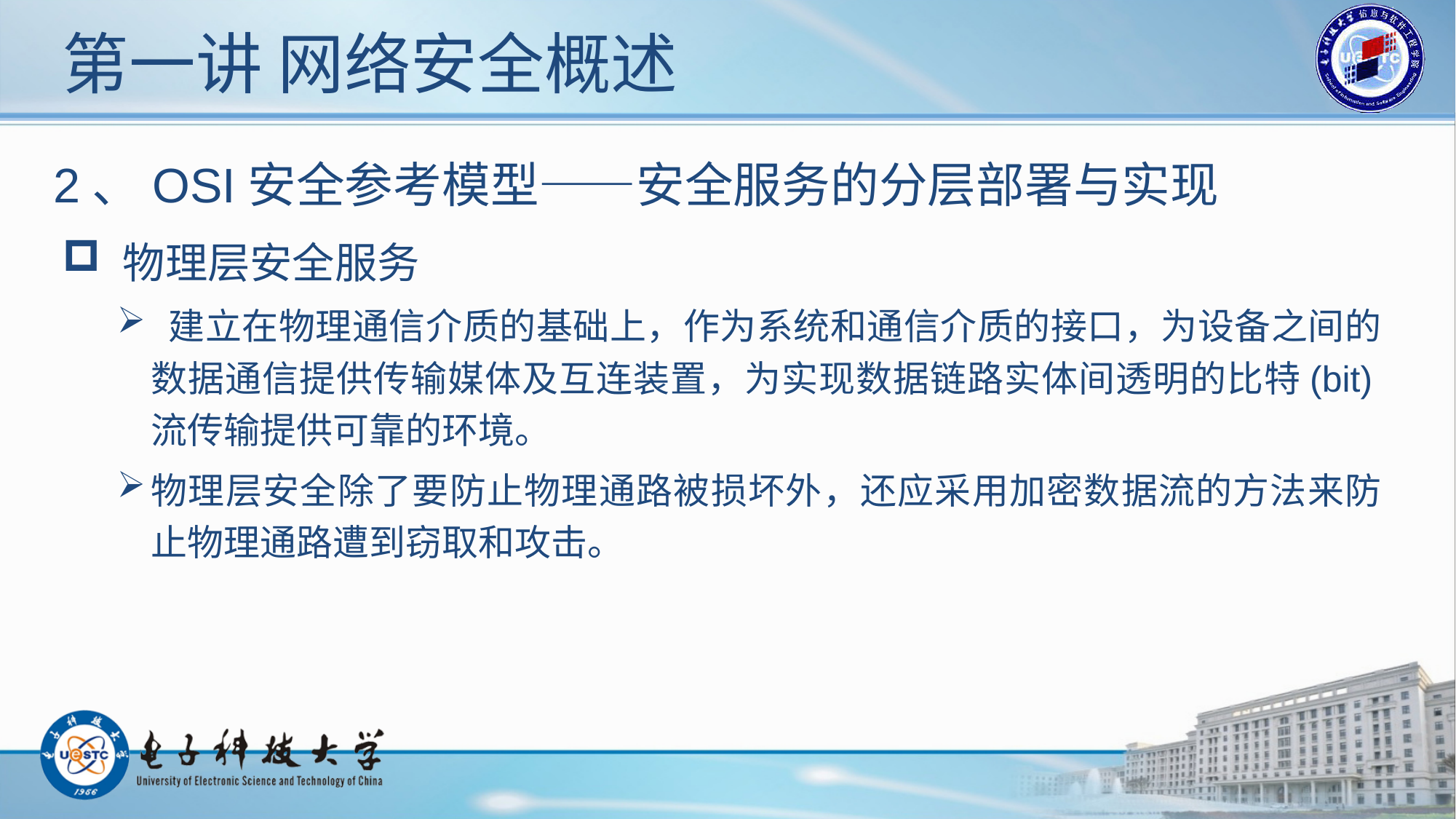

# 第一讲 网络安全概述
2、OSI安全参考模型——安全服务的分层部署与实现
 物理层安全服务
 建立在物理通信介质的基础上，作为系统和通信介质的接口，为设备之间的数据通信提供传输媒体及互连装置，为实现数据链路实体间透明的比特(bit)流传输提供可靠的环境。
物理层安全除了要防止物理通路被损坏外，还应采用加密数据流的方法来防止物理通路遭到窃取和攻击。